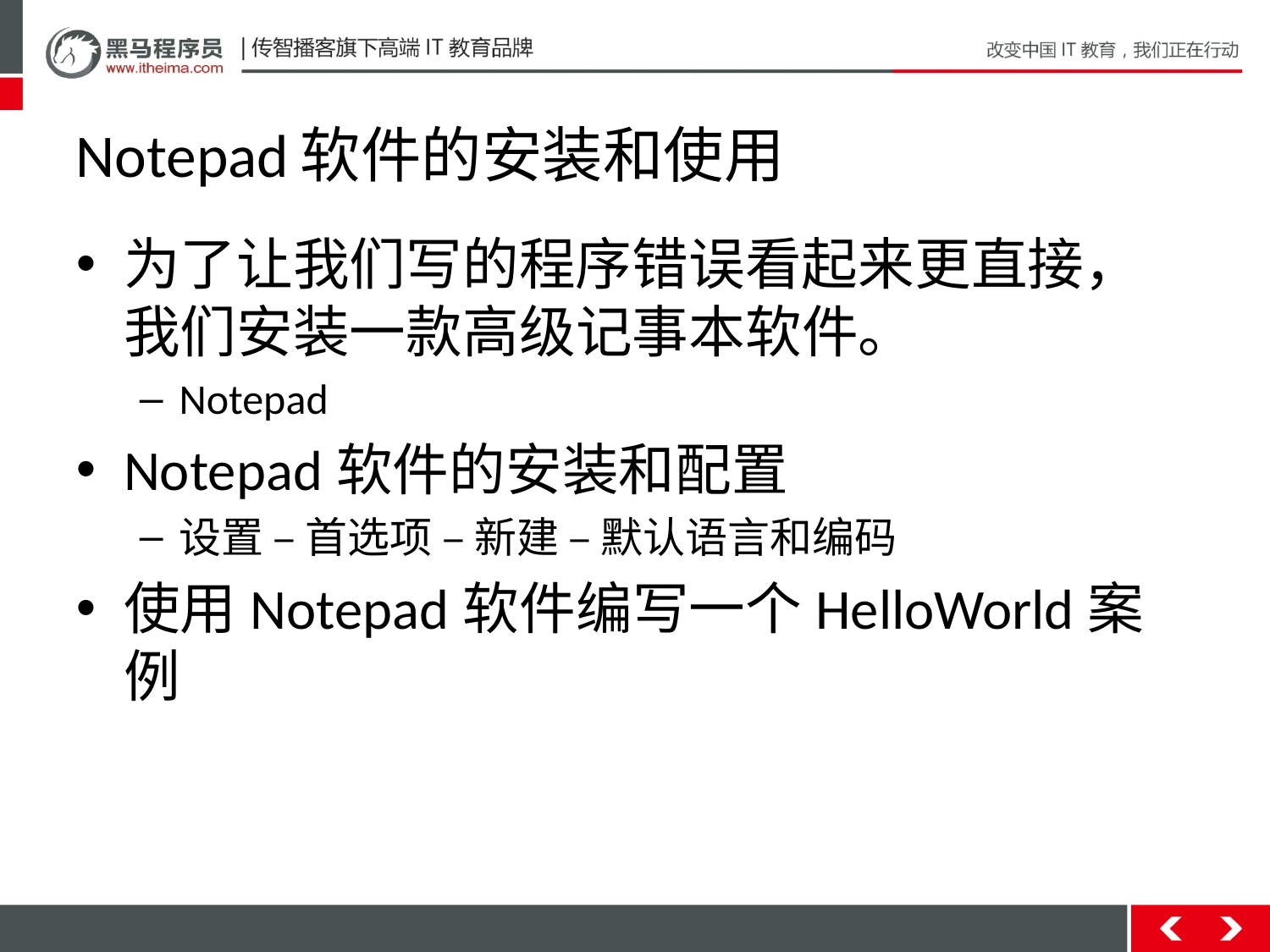

# Notepad软件的安装和使用
为了让我们写的程序错误看起来更直接，我们安装一款高级记事本软件。
Notepad
Notepad软件的安装和配置
设置 – 首选项 – 新建 – 默认语言和编码
使用Notepad软件编写一个HelloWorld案例